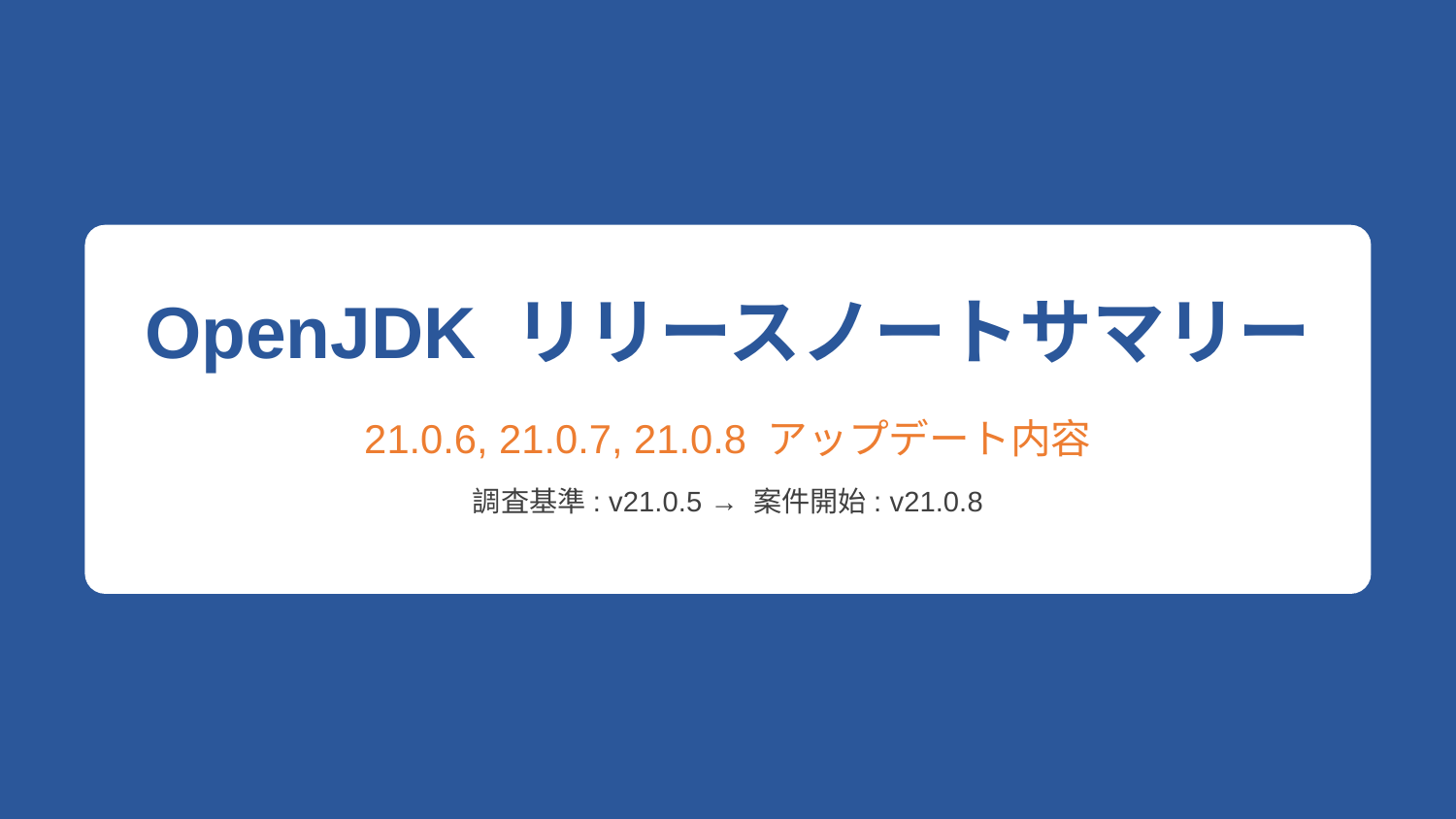

OpenJDK リリースノートサマリー
21.0.6, 21.0.7, 21.0.8 アップデート内容
調査基準: v21.0.5 → 案件開始: v21.0.8